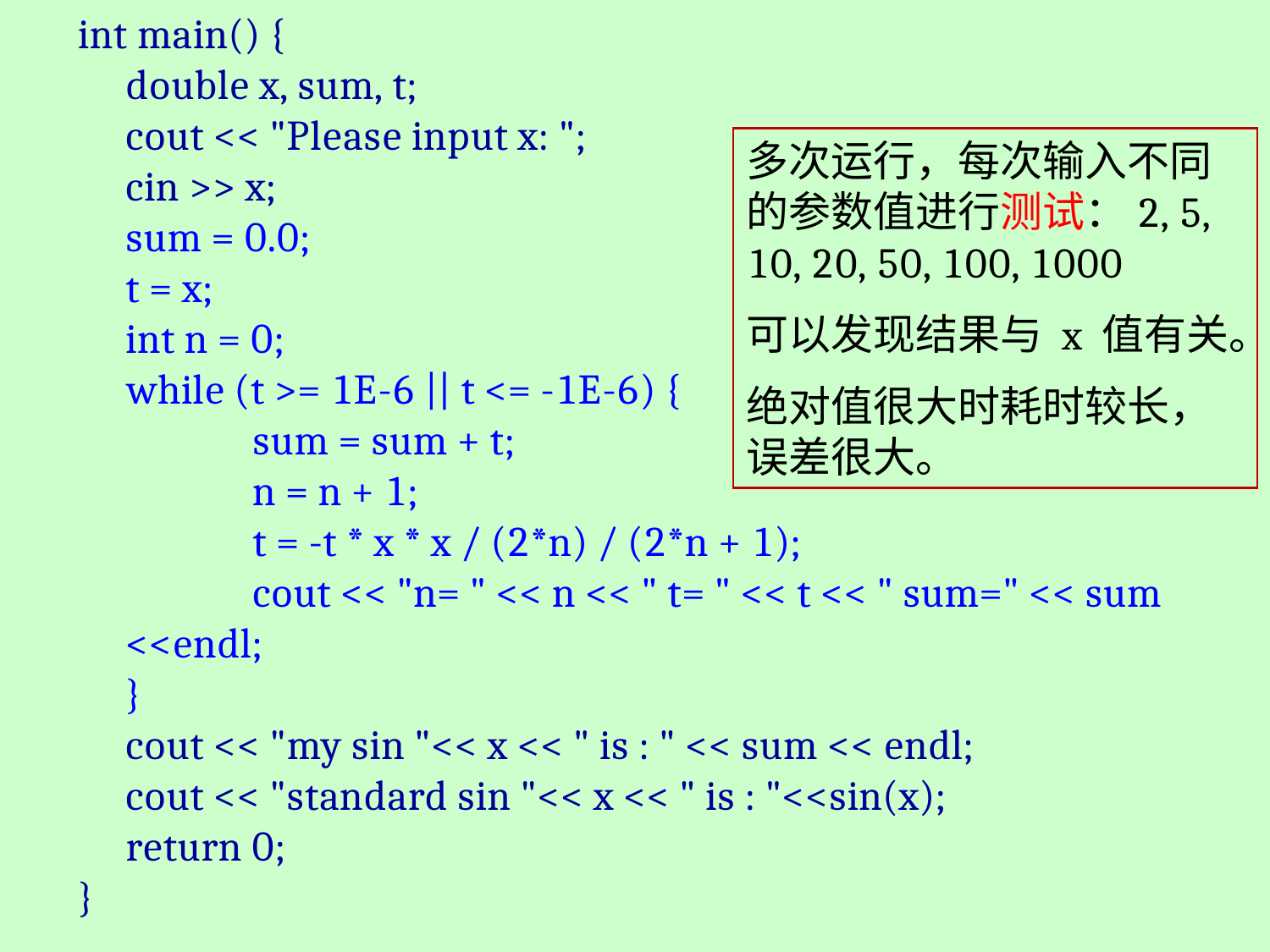

int main() {
	double x, sum, t;
	cout << "Please input x: ";
	cin >> x;
	sum = 0.0;
	t = x;
	int n = 0;
	while (t >= 1E-6 || t <= -1E-6) {
		sum = sum + t;
		n = n + 1;
		t = -t * x * x / (2*n) / (2*n + 1);
		cout << "n= " << n << " t= " << t << " sum=" << sum <<endl;
	}
	cout << "my sin "<< x << " is : " << sum << endl;
	cout << "standard sin "<< x << " is : "<<sin(x);
	return 0;
}
多次运行，每次输入不同的参数值进行测试：2, 5, 10, 20, 50, 100, 1000
可以发现结果与 x 值有关。
绝对值很大时耗时较长，误差很大。
35